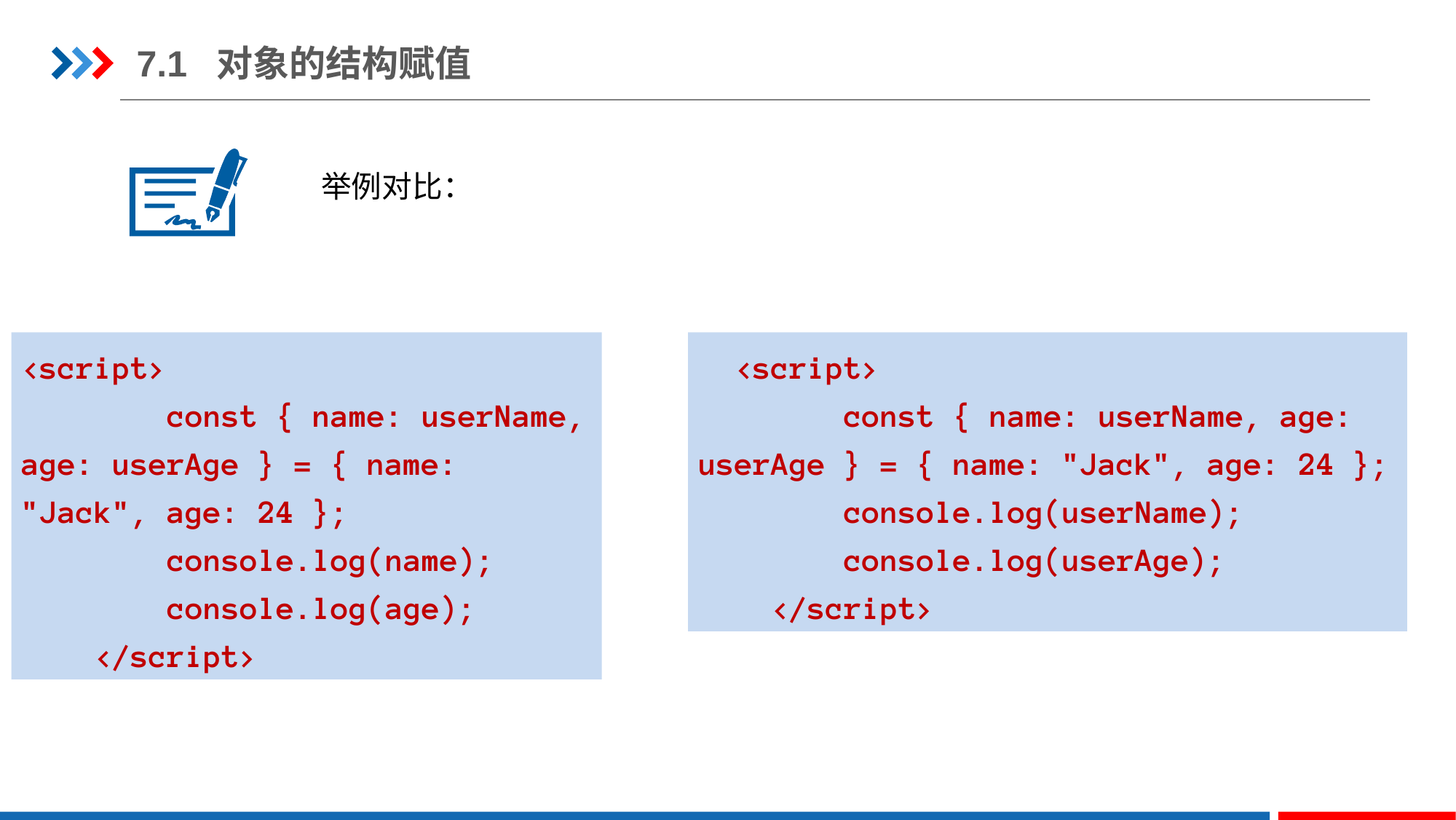

7.1  对象的结构赋值
举例对比：

  <script>
        const { name: userName, age: userAge } = { name: "Jack", age: 24 };
        console.log(userName);
        console.log(userAge);
    </script>
<script>
        const { name: userName, age: userAge } = { name: "Jack", age: 24 };
        console.log(name);
        console.log(age);
    </script>